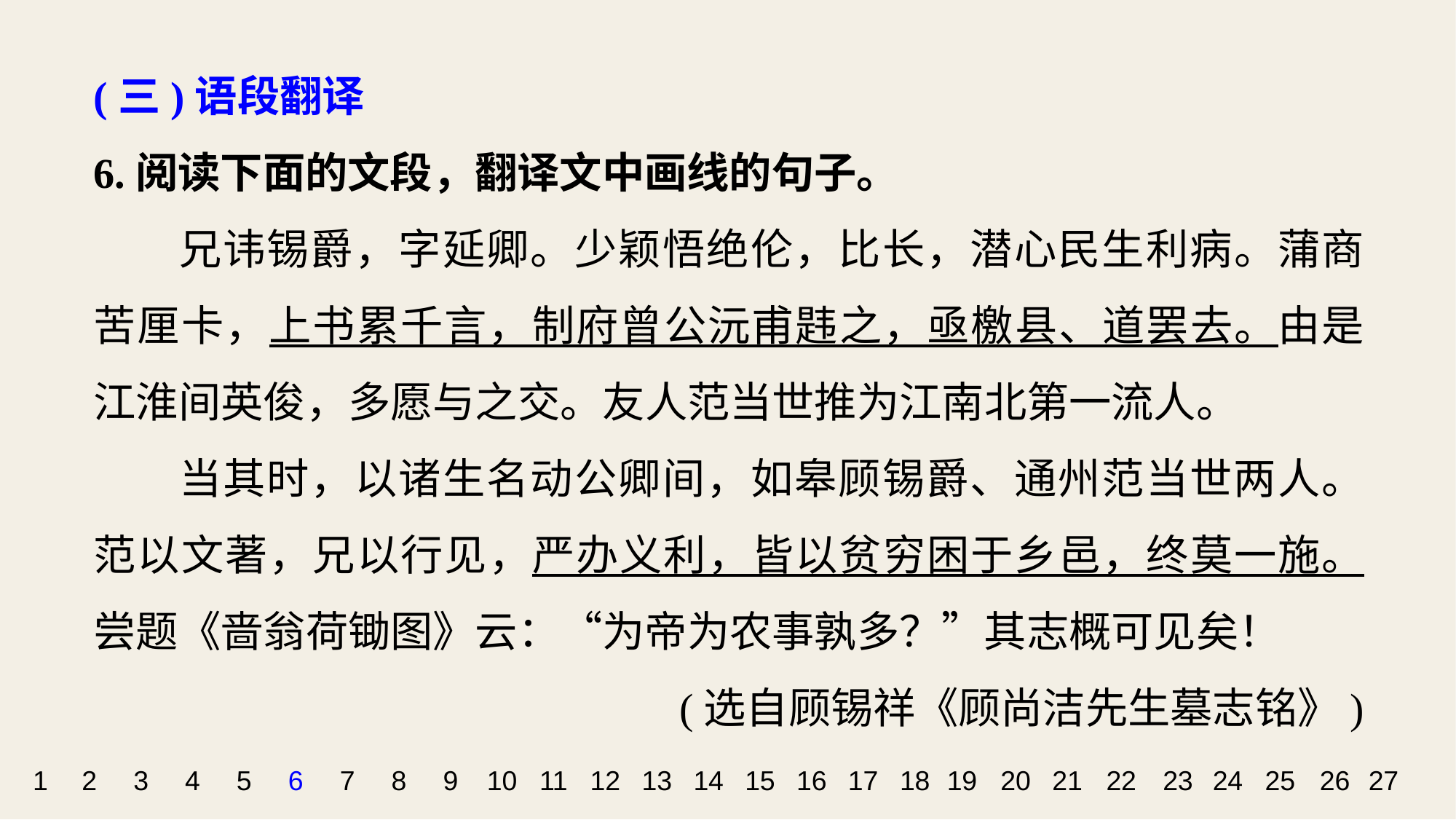

(三)语段翻译
6.阅读下面的文段，翻译文中画线的句子。
兄讳锡爵，字延卿。少颖悟绝伦，比长，潜心民生利病。蒲商苦厘卡，上书累千言，制府曾公沅甫韪之，亟檄县、道罢去。由是江淮间英俊，多愿与之交。友人范当世推为江南北第一流人。
当其时，以诸生名动公卿间，如皋顾锡爵、通州范当世两人。范以文著，兄以行见，严办义利，皆以贫穷困于乡邑，终莫一施。尝题《啬翁荷锄图》云：“为帝为农事孰多？”其志概可见矣！
(选自顾锡祥《顾尚洁先生墓志铭》)
1
2
3
4
5
6
7
8
9
10
11
12
13
14
15
16
17
18
19
20
21
22
23
24
25
26
27